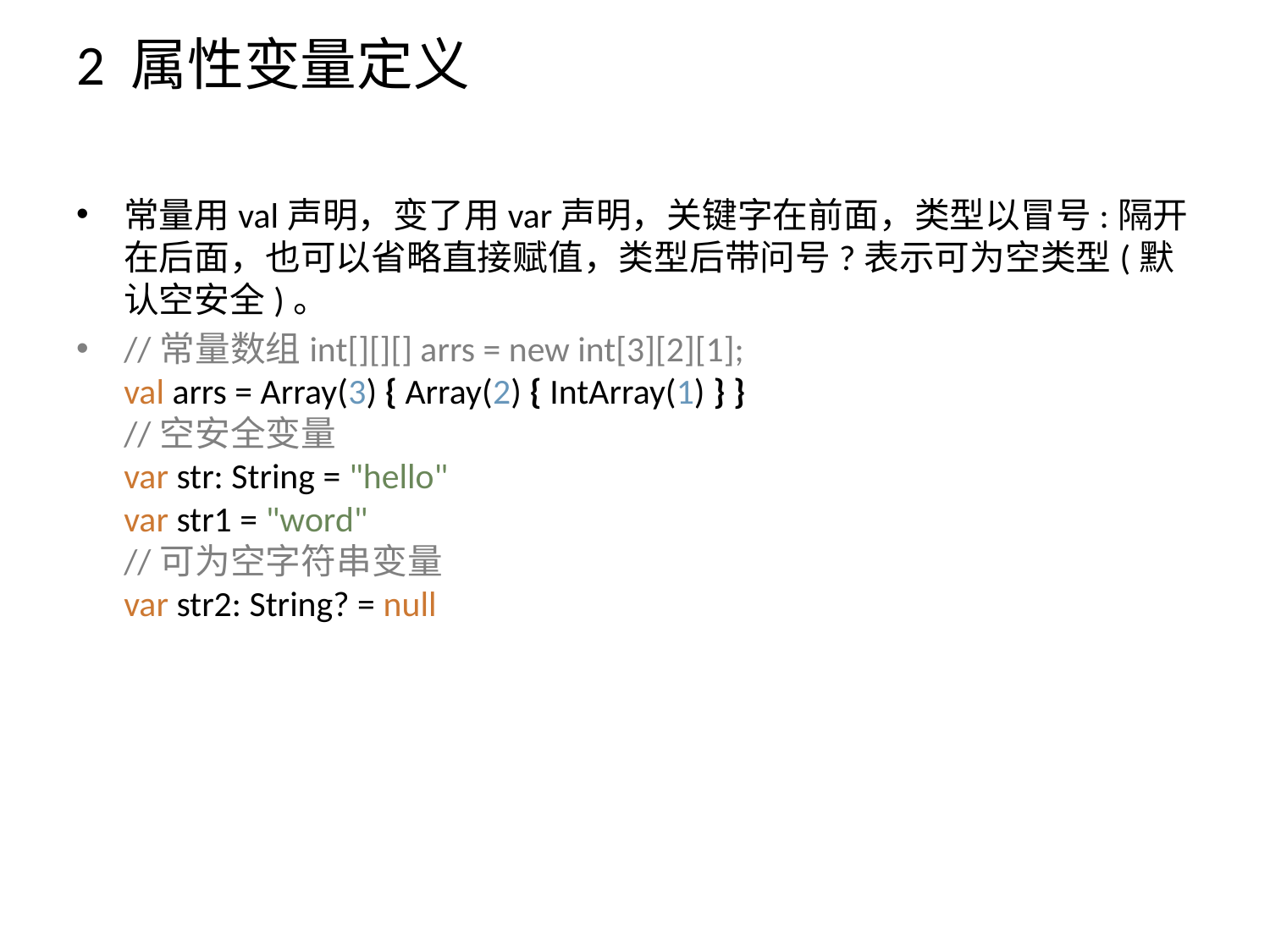

2 属性变量定义
常量用val声明，变了用var声明，关键字在前面，类型以冒号:隔开在后面，也可以省略直接赋值，类型后带问号?表示可为空类型(默认空安全)。
//常量数组int[][][] arrs = new int[3][2][1];
val arrs = Array(3) { Array(2) { IntArray(1) } }
//空安全变量
var str: String = "hello"
var str1 = "word"
//可为空字符串变量
var str2: String? = null